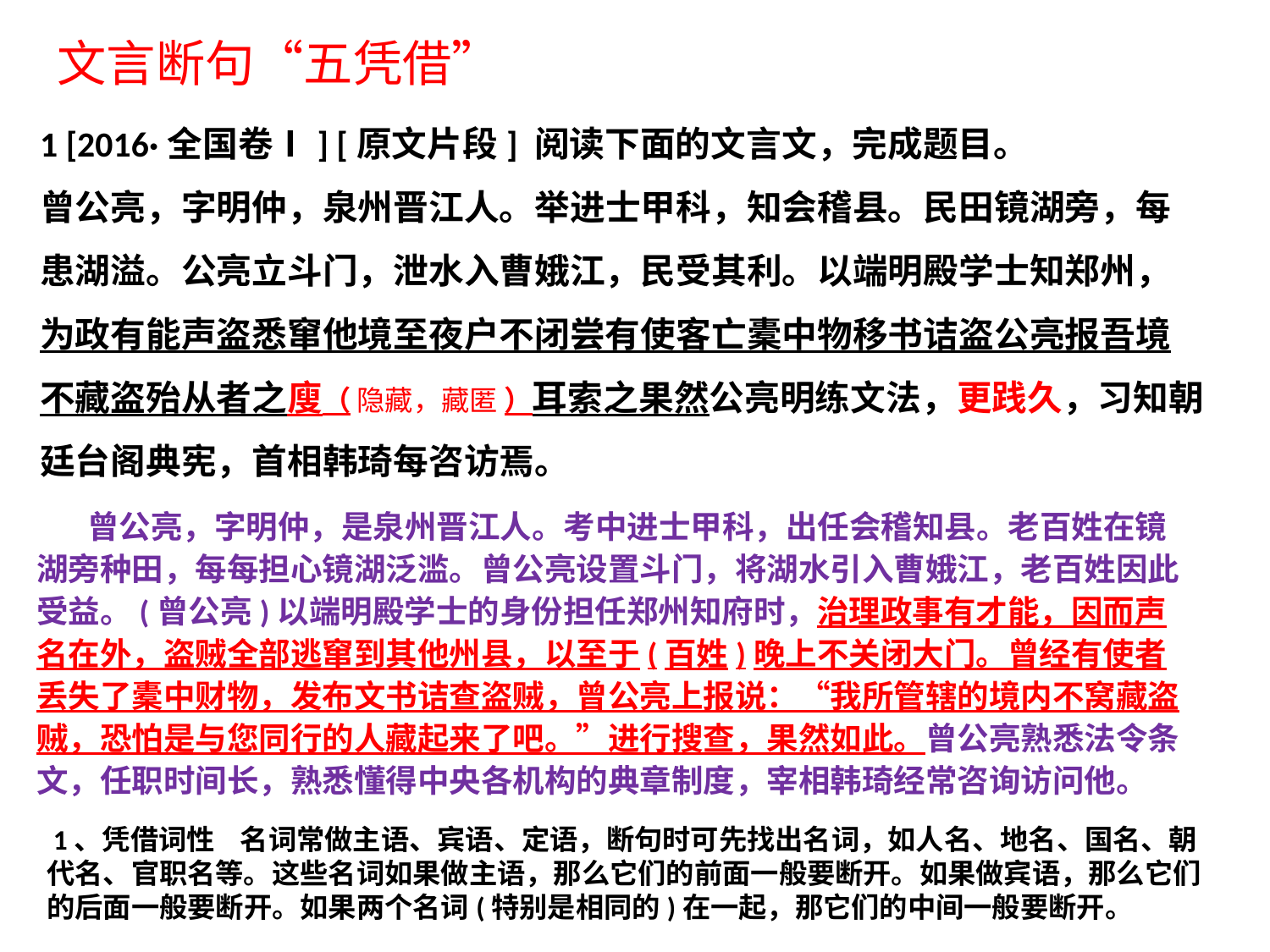

文言断句“五凭借”

1 [2016·全国卷Ⅰ] [原文片段] 阅读下面的文言文，完成题目。
曾公亮，字明仲，泉州晋江人。举进士甲科，知会稽县。民田镜湖旁，每患湖溢。公亮立斗门，泄水入曹娥江，民受其利。以端明殿学士知郑州，为政有能声盗悉窜他境至夜户不闭尝有使客亡橐中物移书诘盗公亮报吾境不藏盗殆从者之廋（ 隐藏，藏匿 ）耳索之果然公亮明练文法，更践久，习知朝廷台阁典宪，首相韩琦每咨访焉。

      曾公亮，字明仲，是泉州晋江人。考中进士甲科，出任会稽知县。老百姓在镜湖旁种田，每每担心镜湖泛滥。曾公亮设置斗门，将湖水引入曹娥江，老百姓因此受益。(曾公亮)以端明殿学士的身份担任郑州知府时，治理政事有才能，因而声名在外，盗贼全部逃窜到其他州县，以至于(百姓)晚上不关闭大门。曾经有使者丢失了橐中财物，发布文书诘查盗贼，曾公亮上报说：“我所管辖的境内不窝藏盗贼，恐怕是与您同行的人藏起来了吧。”进行搜查，果然如此。曾公亮熟悉法令条文，任职时间长，熟悉懂得中央各机构的典章制度，宰相韩琦经常咨询访问他。

 1、凭借词性    名词常做主语、宾语、定语，断句时可先找出名词，如人名、地名、国名、朝代名、官职名等。这些名词如果做主语，那么它们的前面一般要断开。如果做宾语，那么它们的后面一般要断开。如果两个名词(特别是相同的)在一起，那它们的中间一般要断开。